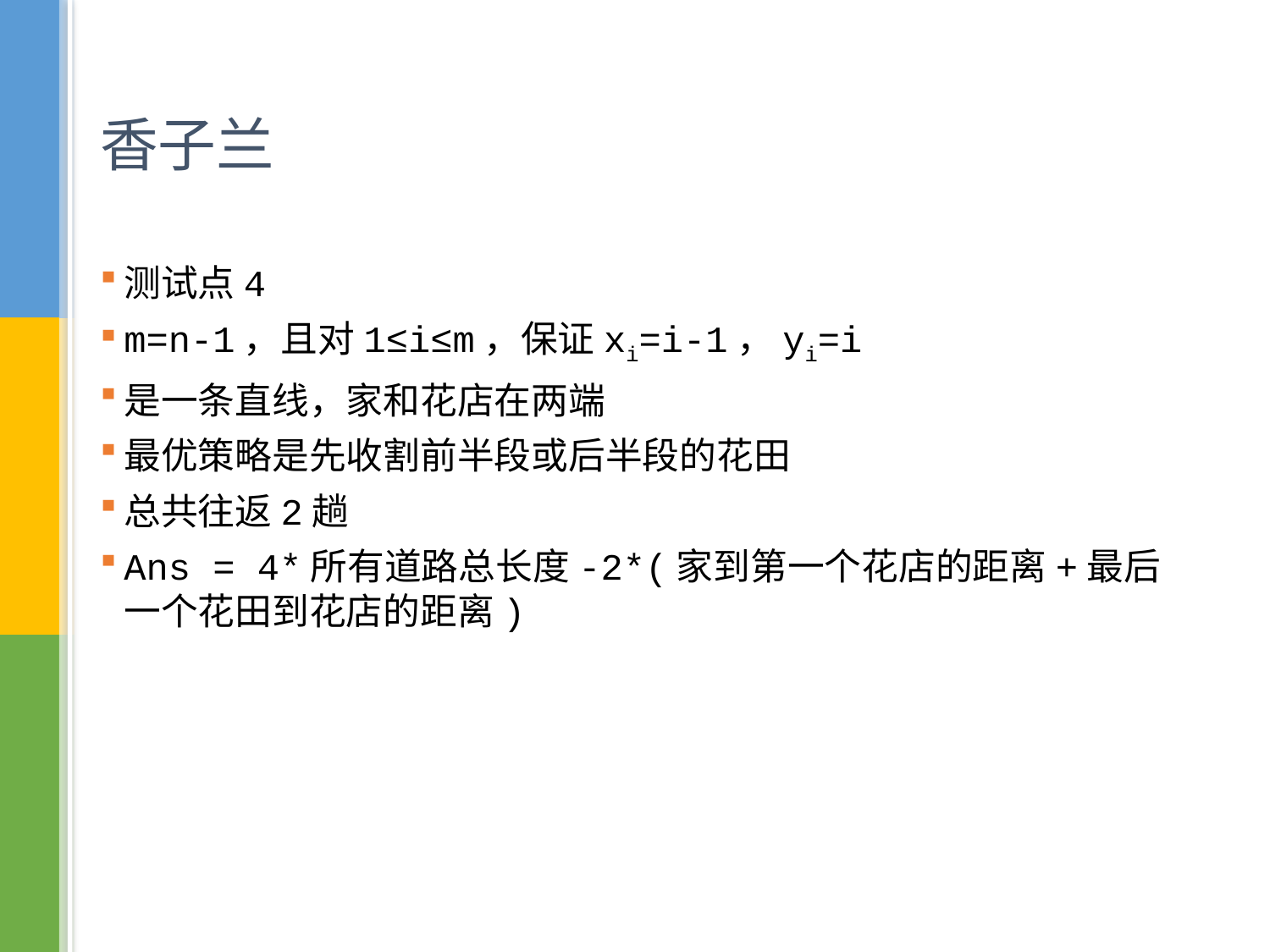

# 香子兰
测试点4
m=n-1，且对1≤i≤m，保证xi=i-1，yi=i
是一条直线，家和花店在两端
最优策略是先收割前半段或后半段的花田
总共往返2趟
Ans = 4*所有道路总长度-2*(家到第一个花店的距离+最后一个花田到花店的距离)